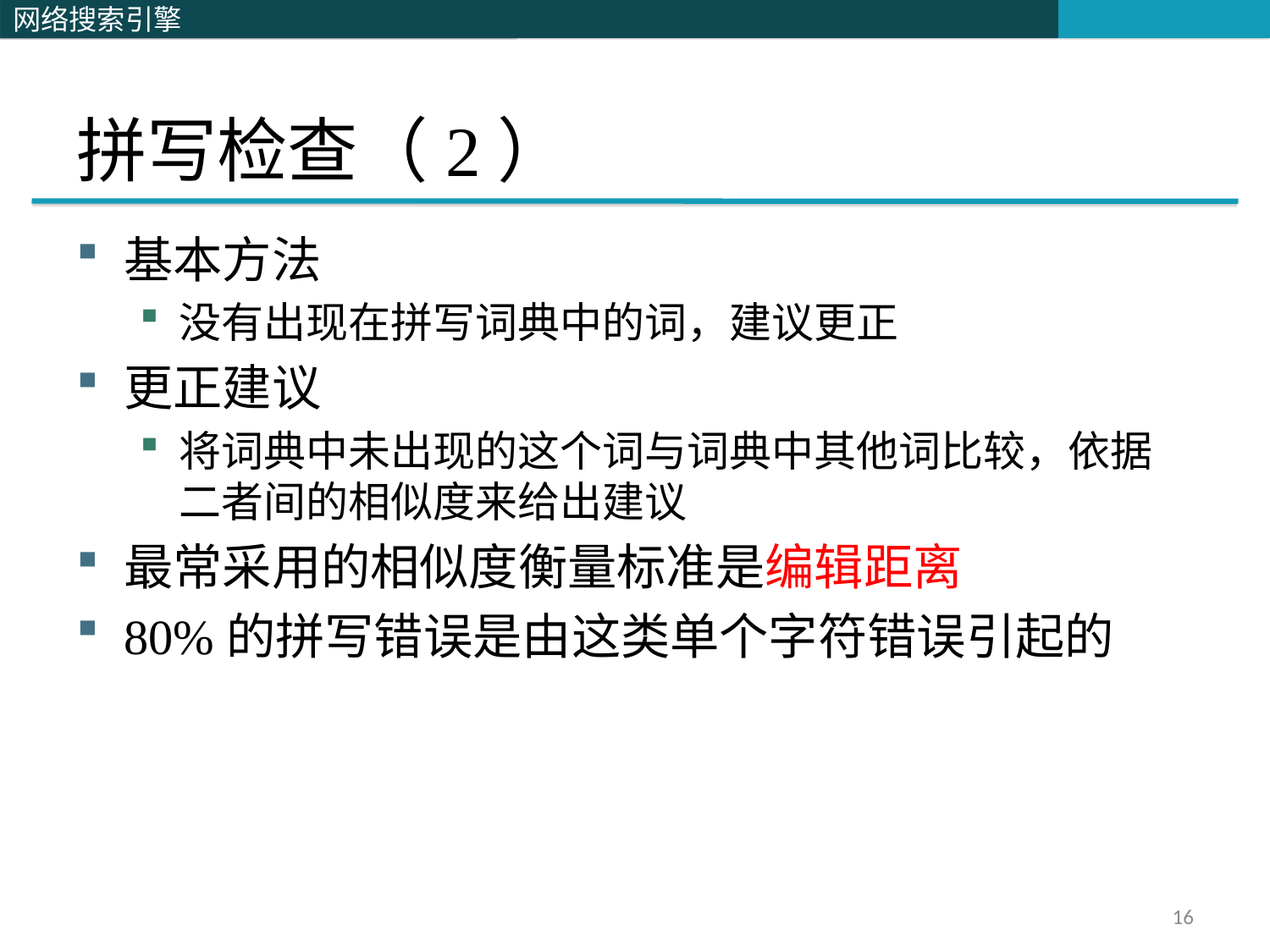

# 拼写检查（2）
基本方法
没有出现在拼写词典中的词，建议更正
更正建议
将词典中未出现的这个词与词典中其他词比较，依据二者间的相似度来给出建议
最常采用的相似度衡量标准是编辑距离
80%的拼写错误是由这类单个字符错误引起的
16